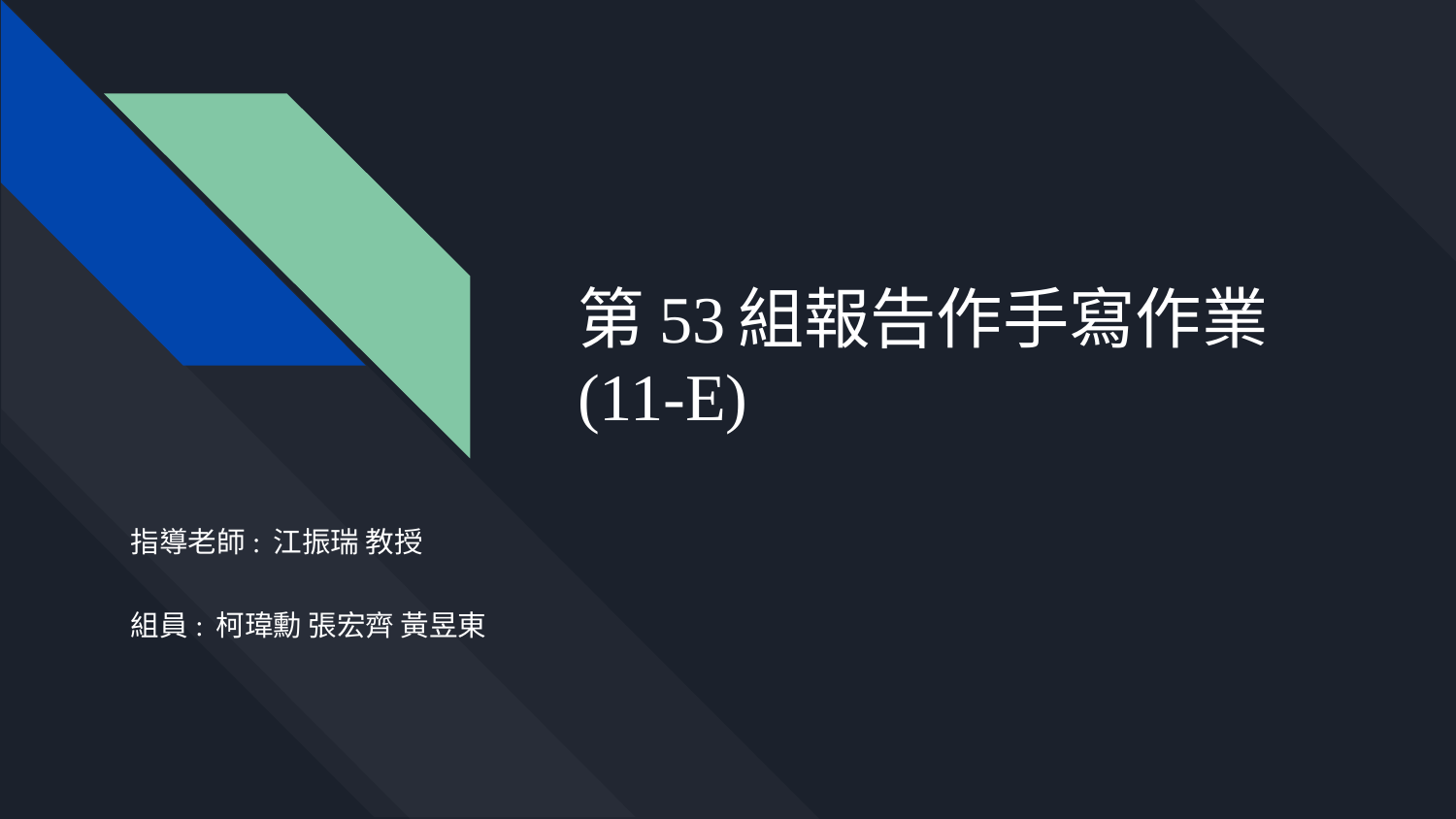

# 第53組報告作手寫作業 (11-E)

指導老師: 江振瑞 教授
組員: 柯瑋勳 張宏齊 黃昱東